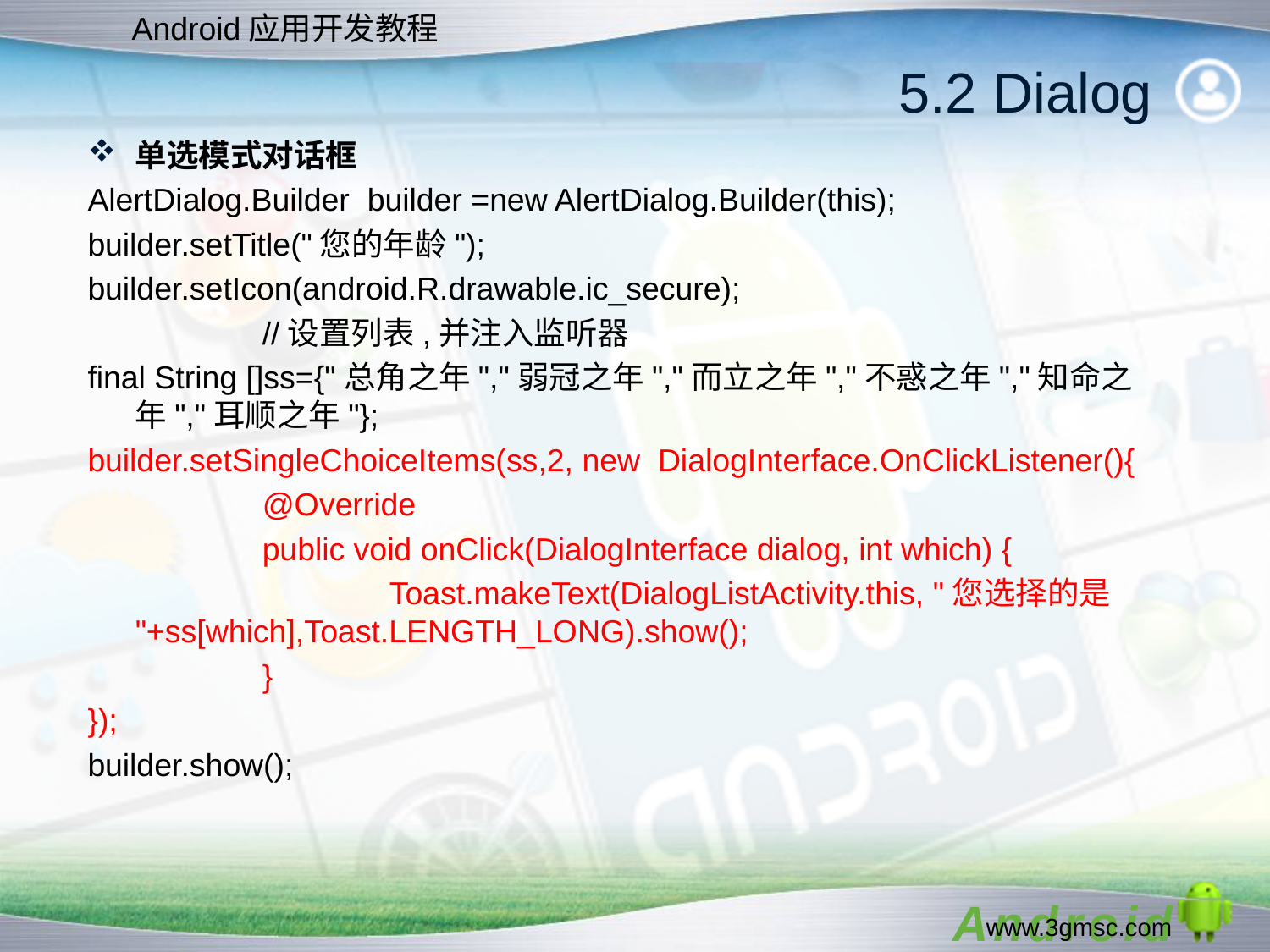

# 5.2 Dialog
单选模式对话框
AlertDialog.Builder  builder =new AlertDialog.Builder(this);
builder.setTitle("您的年龄");
builder.setIcon(android.R.drawable.ic_secure);
		//设置列表,并注入监听器
final String []ss={"总角之年","弱冠之年","而立之年","不惑之年","知命之年","耳顺之年"};
builder.setSingleChoiceItems(ss,2, new  DialogInterface.OnClickListener(){
		@Override
		public void onClick(DialogInterface dialog, int which) {
			Toast.makeText(DialogListActivity.this, "您选择的是 "+ss[which],Toast.LENGTH_LONG).show();
		}
});
builder.show();
www.3gmsc.com